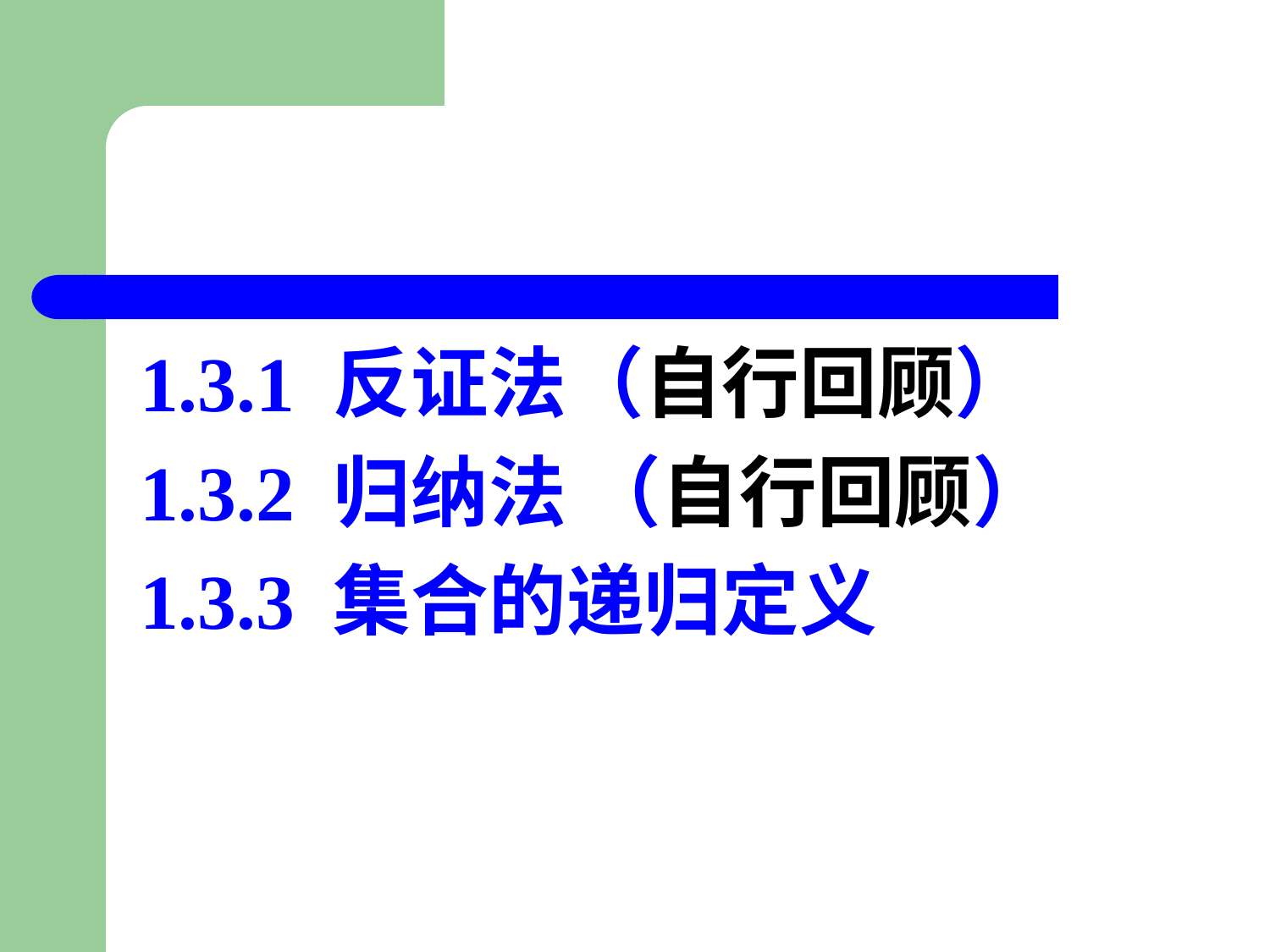

#
1.3.1 反证法（自行回顾）
1.3.2 归纳法 （自行回顾）
1.3.3 集合的递归定义